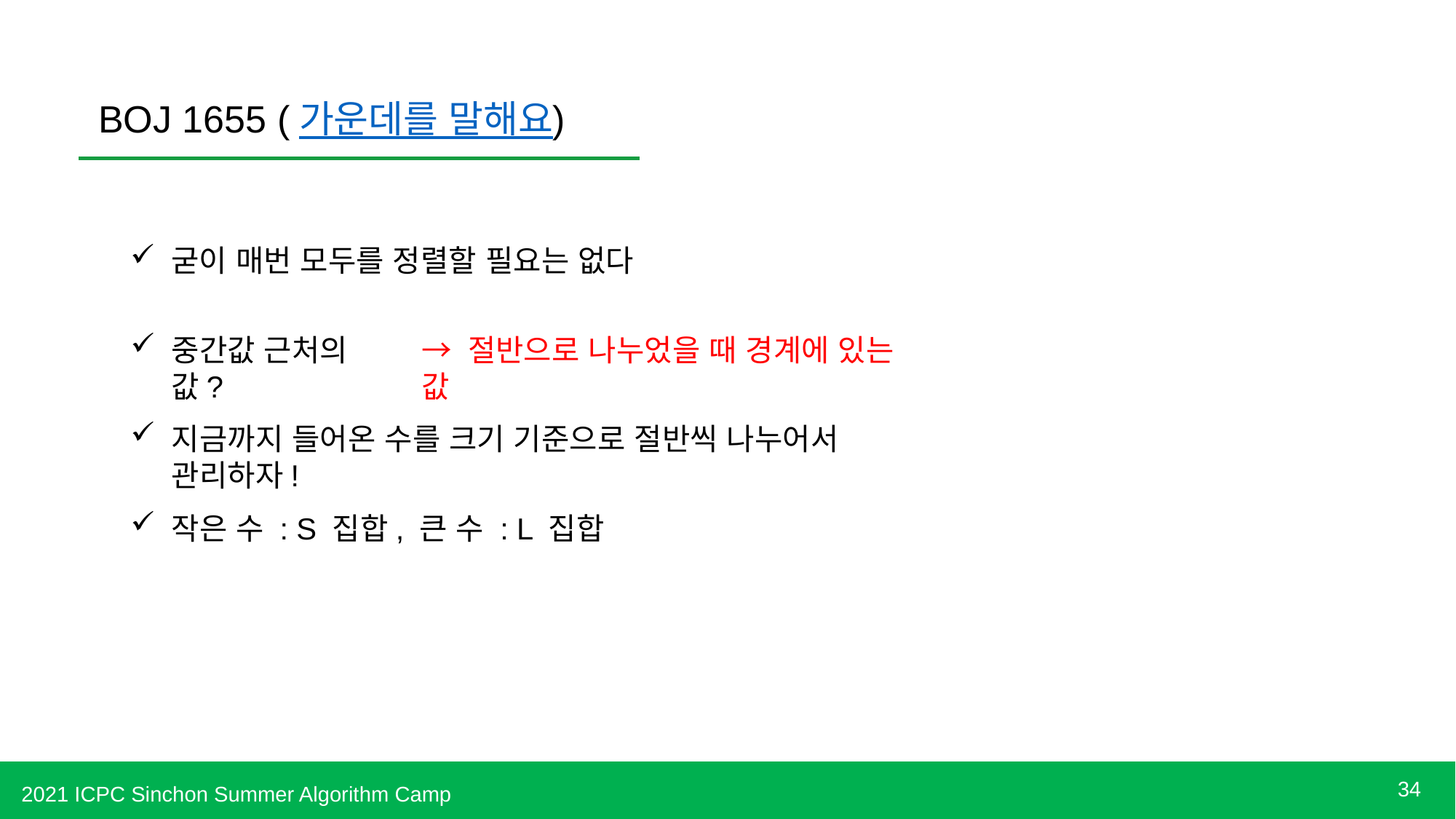

BOJ 1655 (가운데를 말해요)
굳이 매번 모두를 정렬할 필요는 없다
중간값 근처의 값?
→ 절반으로 나누었을 때 경계에 있는 값
지금까지 들어온 수를 크기 기준으로 절반씩 나누어서 관리하자!
작은 수 : S 집합, 큰 수 : L 집합

34
2021 ICPC Sinchon Summer Algorithm Camp